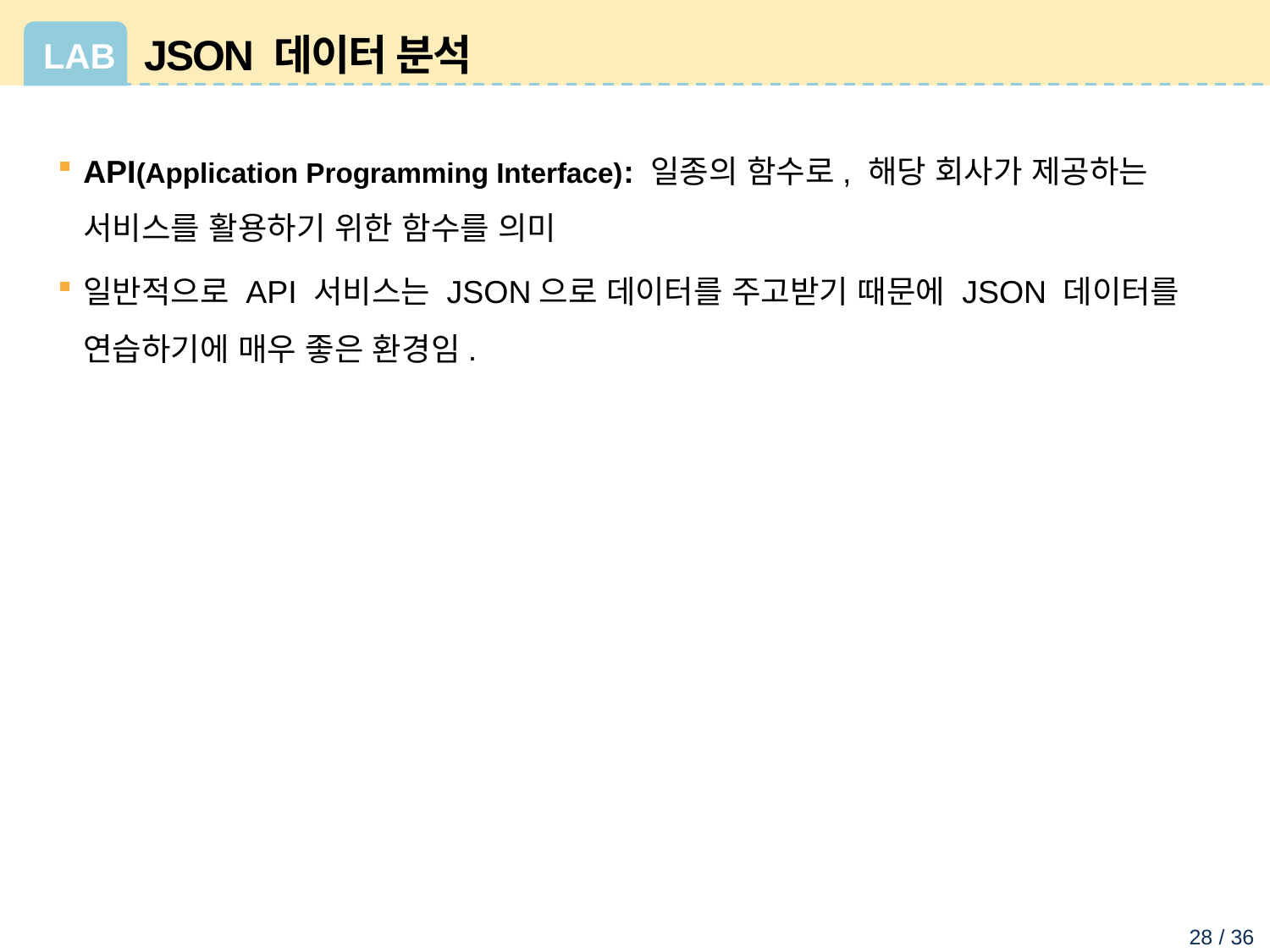

# JSON 데이터 분석
API(Application Programming Interface): 일종의 함수로, 해당 회사가 제공하는 서비스를 활용하기 위한 함수를 의미
일반적으로 API 서비스는 JSON으로 데이터를 주고받기 때문에 JSON 데이터를 연습하기에 매우 좋은 환경임.